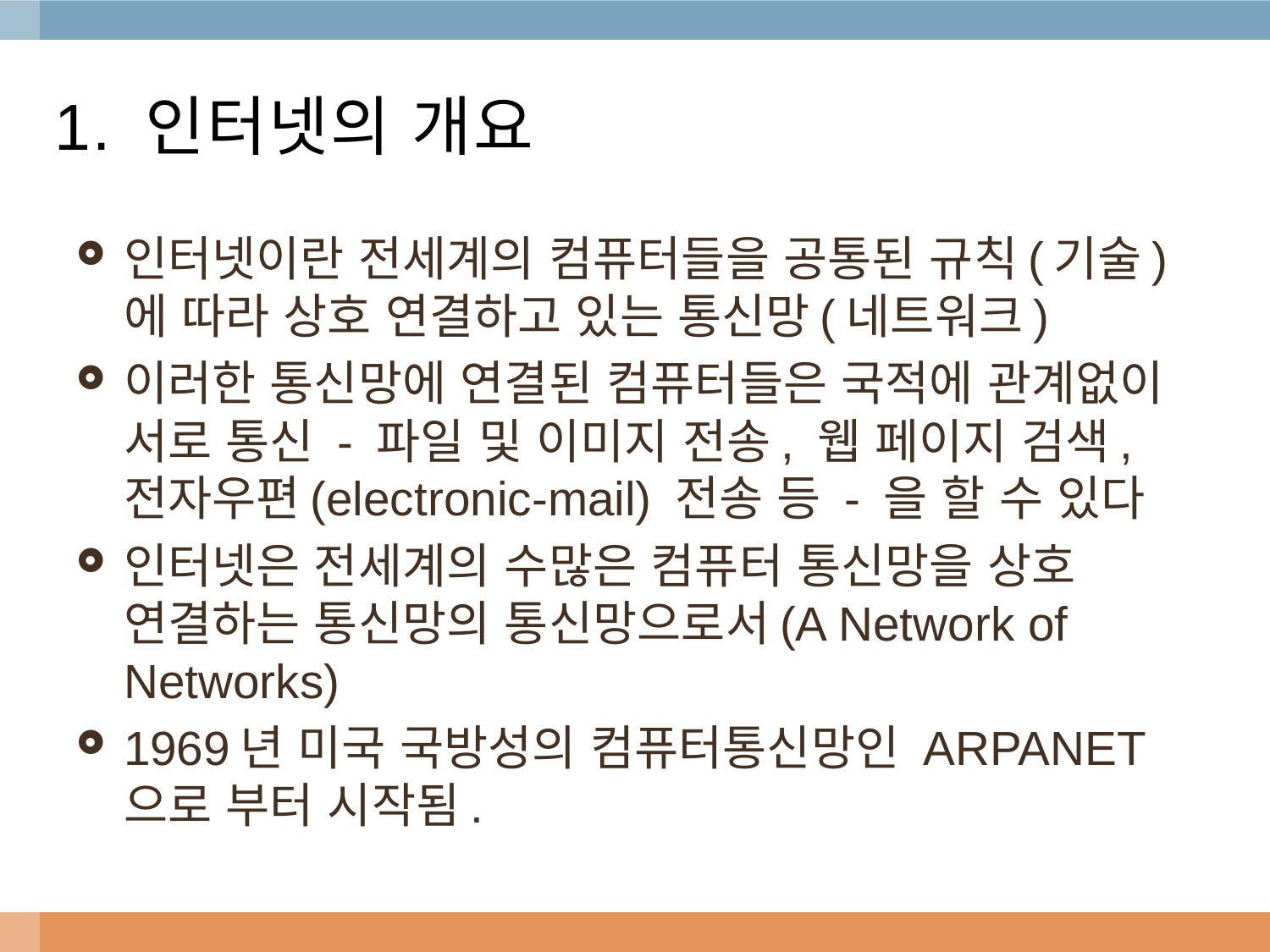

# 1. 인터넷의 개요
인터넷이란 전세계의 컴퓨터들을 공통된 규칙(기술)에 따라 상호 연결하고 있는 통신망(네트워크)
이러한 통신망에 연결된 컴퓨터들은 국적에 관계없이 서로 통신 - 파일 및 이미지 전송, 웹 페이지 검색, 전자우편(electronic-mail) 전송 등 - 을 할 수 있다
인터넷은 전세계의 수많은 컴퓨터 통신망을 상호 연결하는 통신망의 통신망으로서(A Network of Networks)
1969년 미국 국방성의 컴퓨터통신망인 ARPANET으로 부터 시작됨.